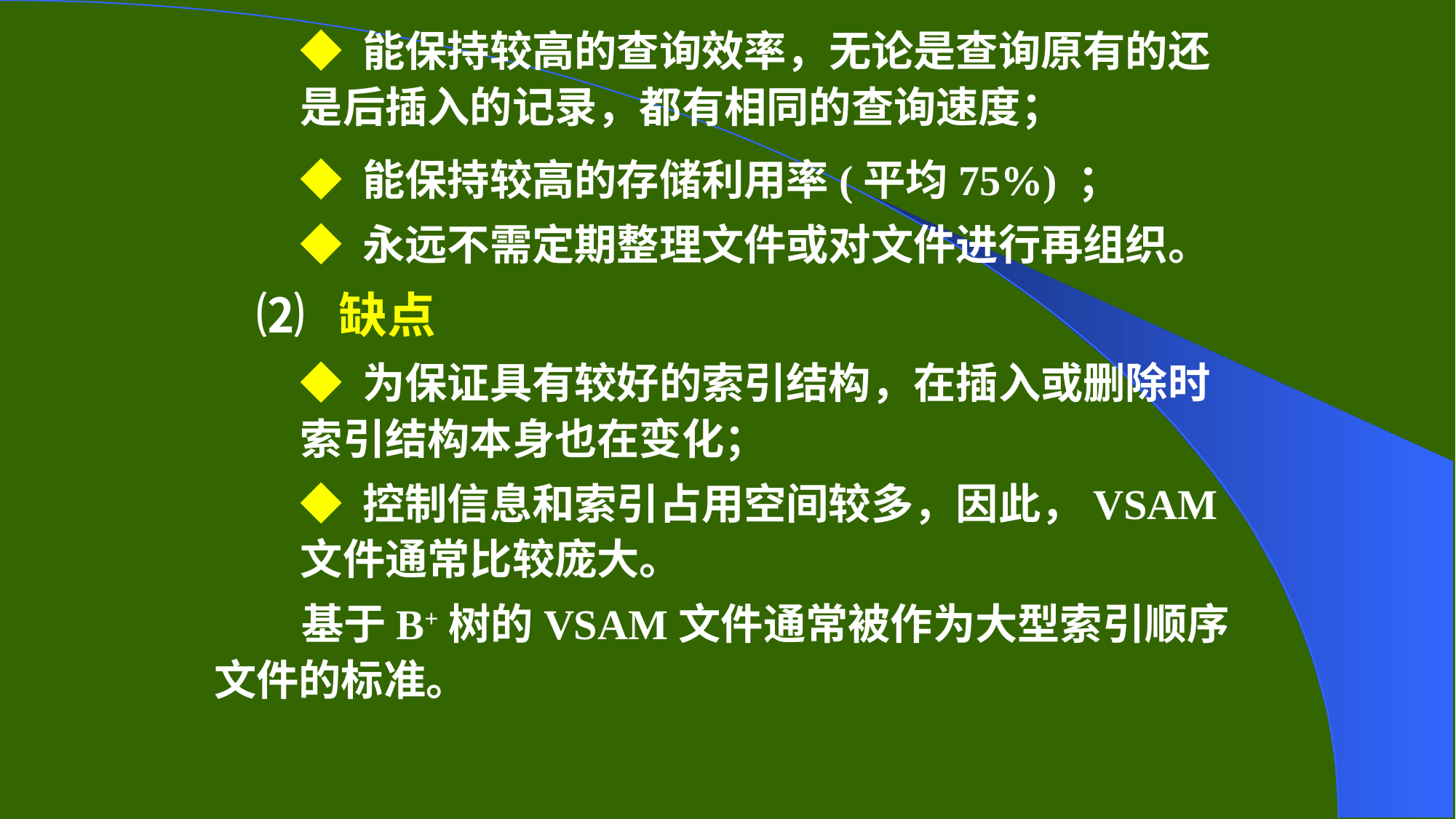

◆ 能保持较高的查询效率，无论是查询原有的还是后插入的记录，都有相同的查询速度；
◆ 能保持较高的存储利用率(平均75%) ；
◆ 永远不需定期整理文件或对文件进行再组织。
⑵  缺点
◆ 为保证具有较好的索引结构，在插入或删除时索引结构本身也在变化；
◆ 控制信息和索引占用空间较多，因此，VSAM文件通常比较庞大。
        基于B+树的VSAM文件通常被作为大型索引顺序文件的标准。